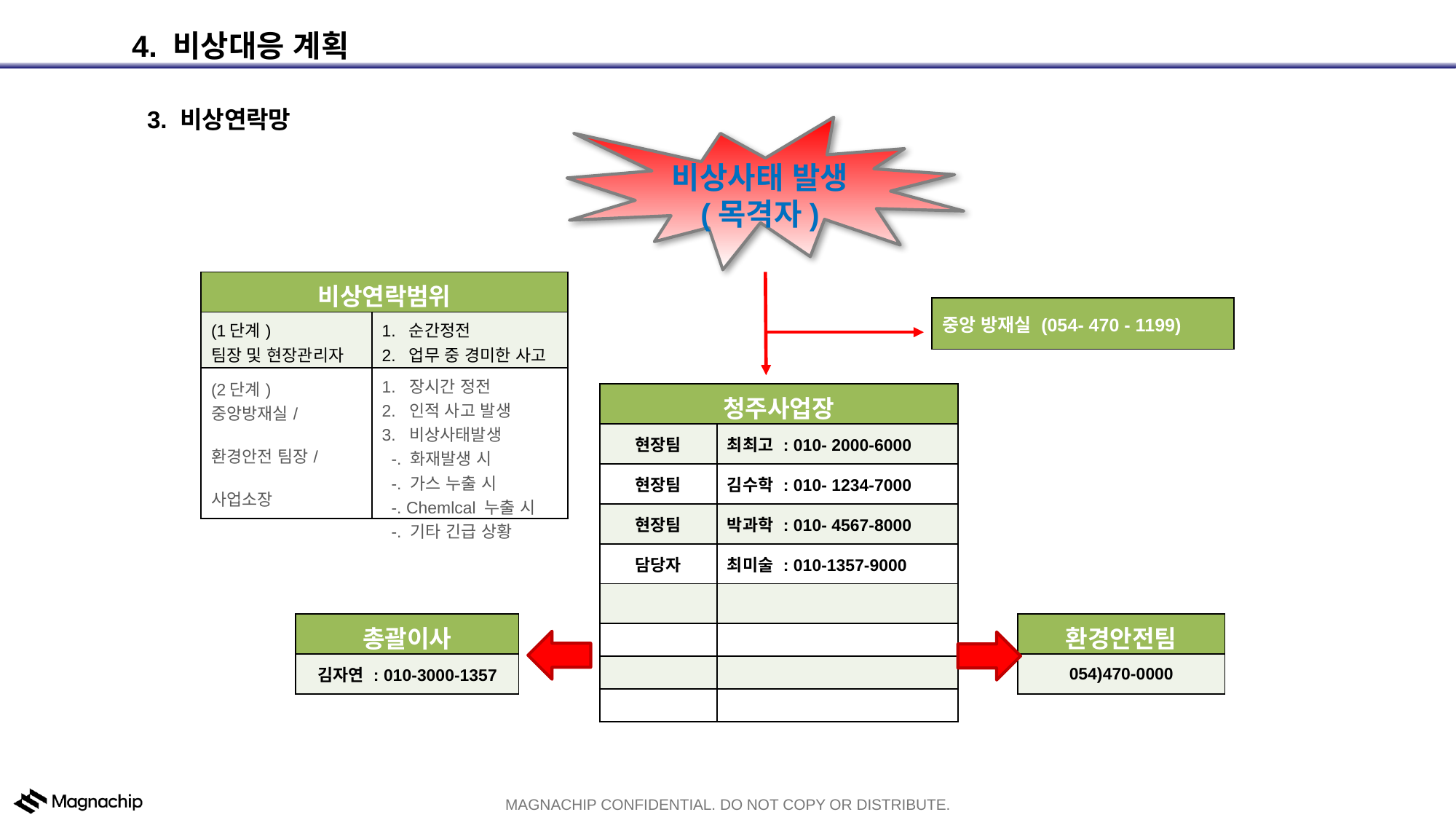

4. 비상대응 계획
3. 비상연락망

비상사태 발생
(목격자)
| 비상연락범위 |  |
| --- | --- |
| (1단계) 팀장 및 현장관리자 | 1. 순간정전 2. 업무 중 경미한 사고 |
| (2단계) 중앙방재실/ 환경안전 팀장/ 사업소장 | 장시간 정전 인적 사고 발생 비상사태발생 -. 화재발생 시 -. 가스 누출 시 -. Chemlcal 누출 시 -. 기타 긴급 상황 |
| 중앙 방재실 (054- 470 - 1199) |
| --- |
| 청주사업장 |  |
| --- | --- |
| 현장팀 | 최최고 : 010- 2000-6000 |
| 현장팀 | 김수학 : 010- 1234-7000 |
| 현장팀 | 박과학 : 010- 4567-8000 |
| 담당자 | 최미술 : 010-1357-9000 |
|  |  |
|  |  |
|  |  |
|  |  |
| 총괄이사 |
| --- |
| 김자연 : 010-3000-1357 |
| 환경안전팀 |
| --- |
| 054)470-0000 |